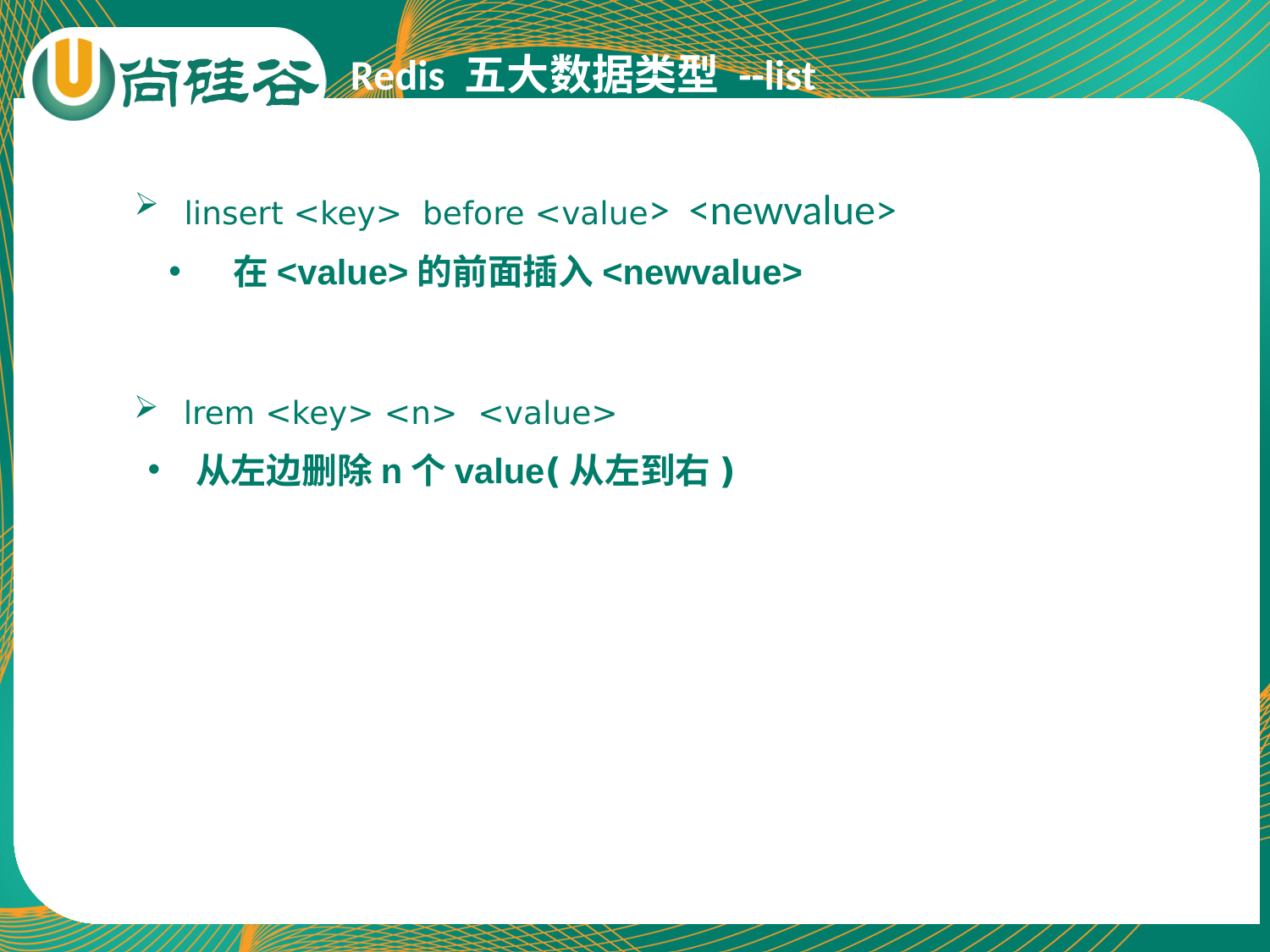

Redis 五大数据类型 --list
 linsert <key>  before <value>  <newvalue>
 在<value>的前面插入<newvalue>
 lrem <key> <n>  <value>
从左边删除n个value(从左到右)